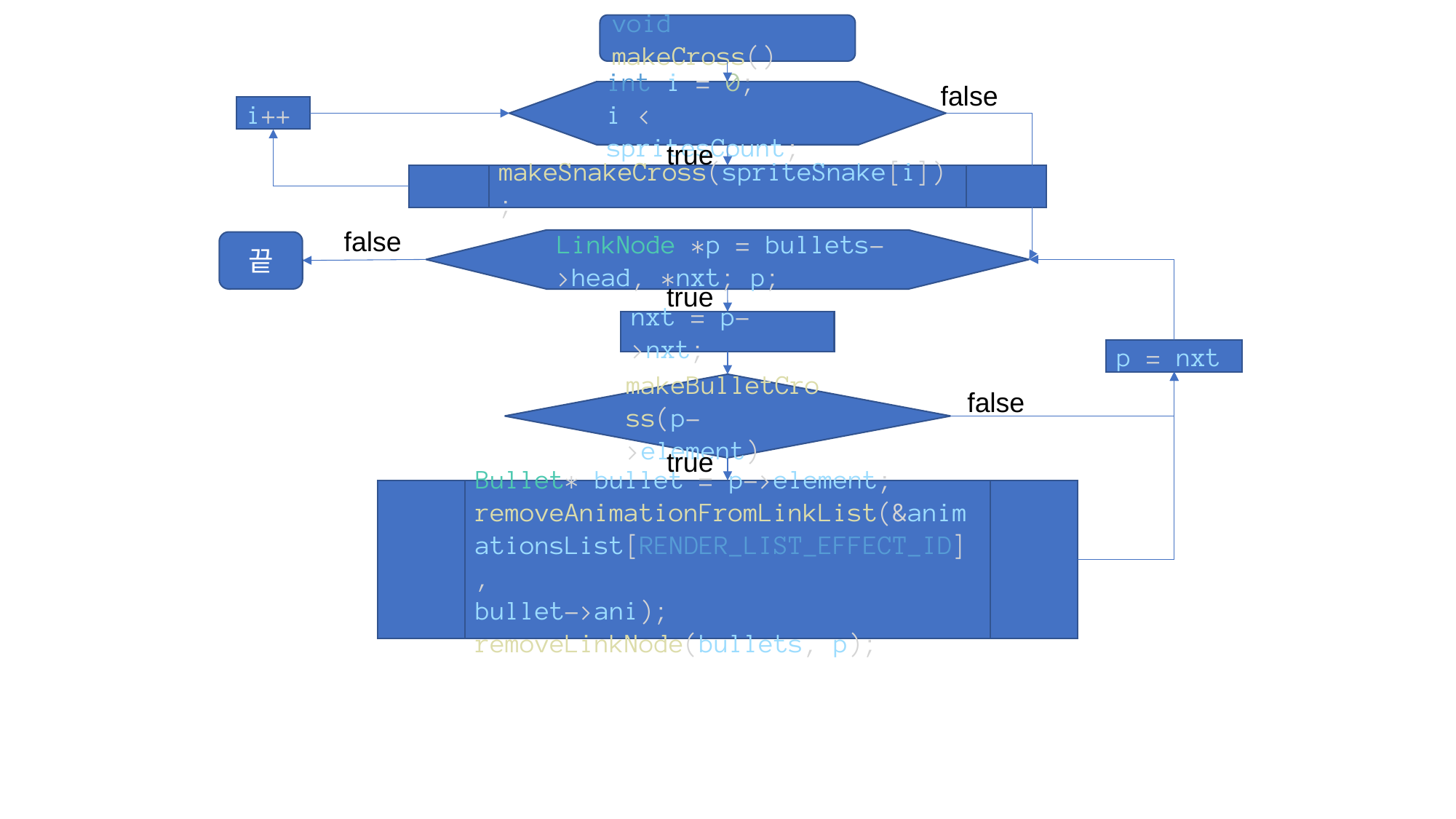

void makeCross()
false
int i = 0;
i < spritesCount;
i++
true
makeSnakeCross(spriteSnake[i]);
false
LinkNode *p = bullets->head, *nxt; p;
끝
true
nxt = p->nxt;
p = nxt
makeBulletCross(p->element)
false
true
Bullet* bullet = p->element;
removeAnimationFromLinkList(&animationsList[RENDER_LIST_EFFECT_ID],
bullet->ani);
removeLinkNode(bullets, p);